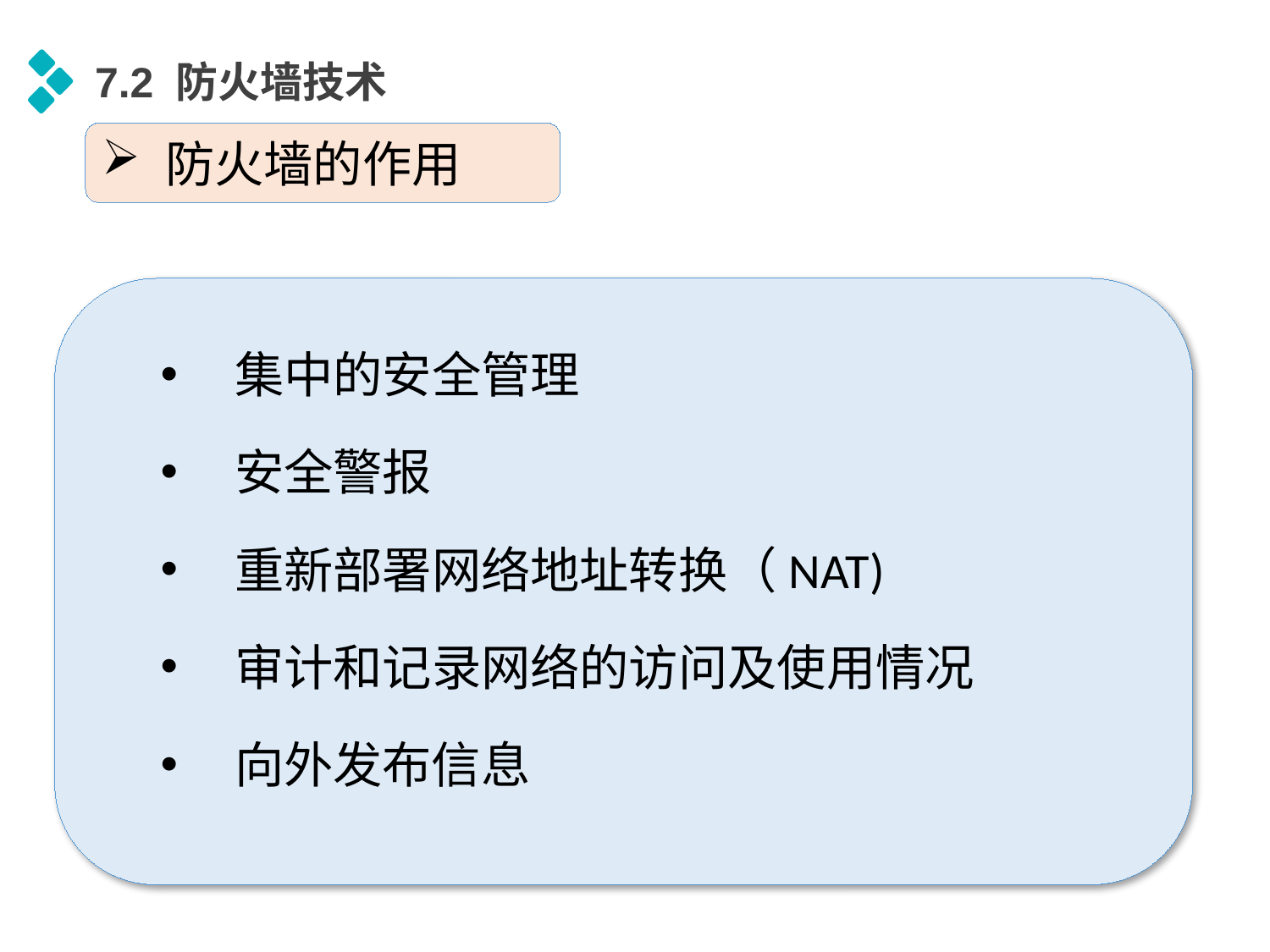

7.2 防火墙技术

防火墙的作用
集中的安全管理
安全警报
重新部署网络地址转换（NAT)
审计和记录网络的访问及使用情况
向外发布信息